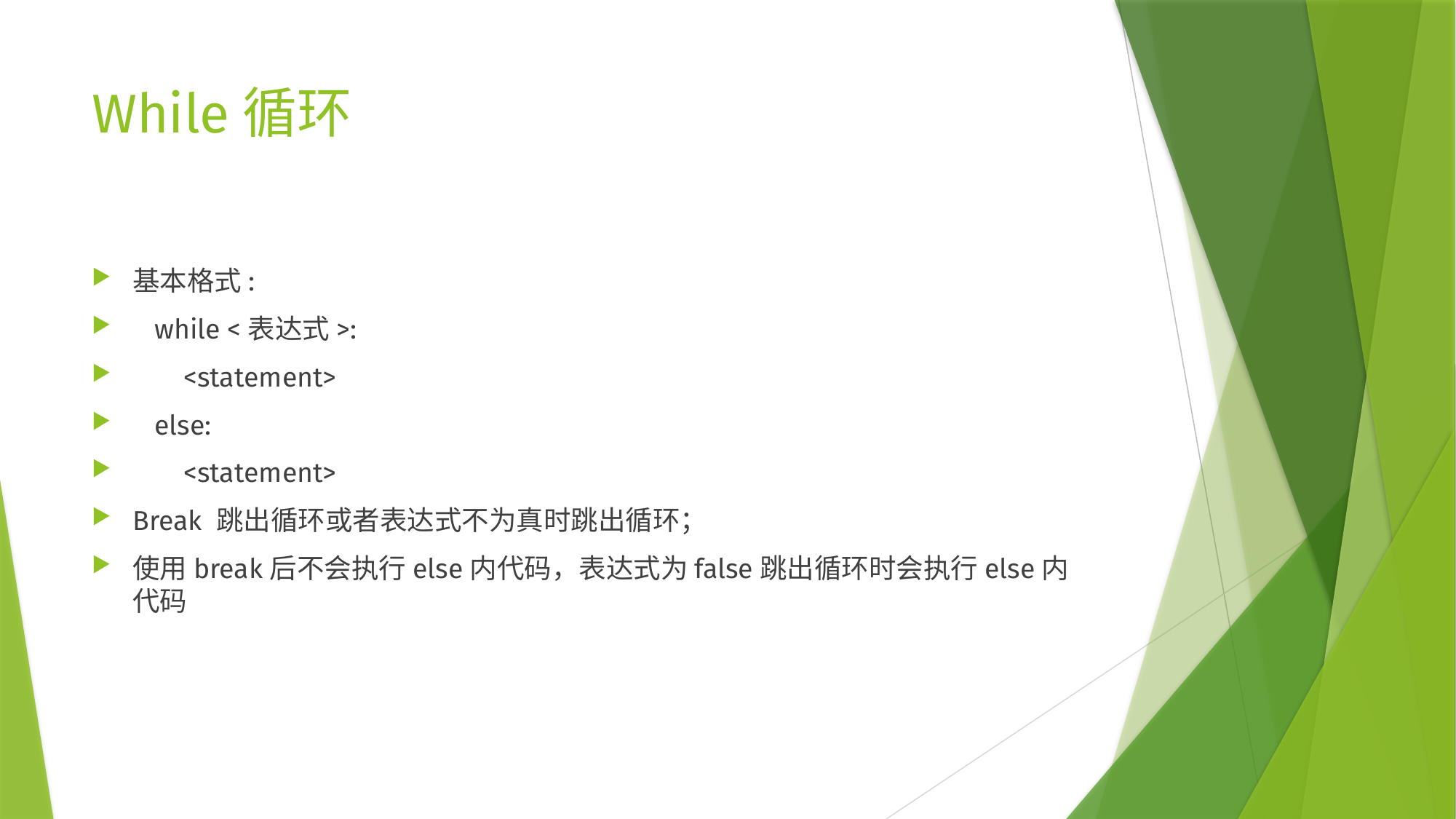

# While循环
基本格式:
   while <表达式>:
       <statement>
   else:
       <statement>
Break 跳出循环或者表达式不为真时跳出循环；
使用break后不会执行else内代码，表达式为false跳出循环时会执行else内代码